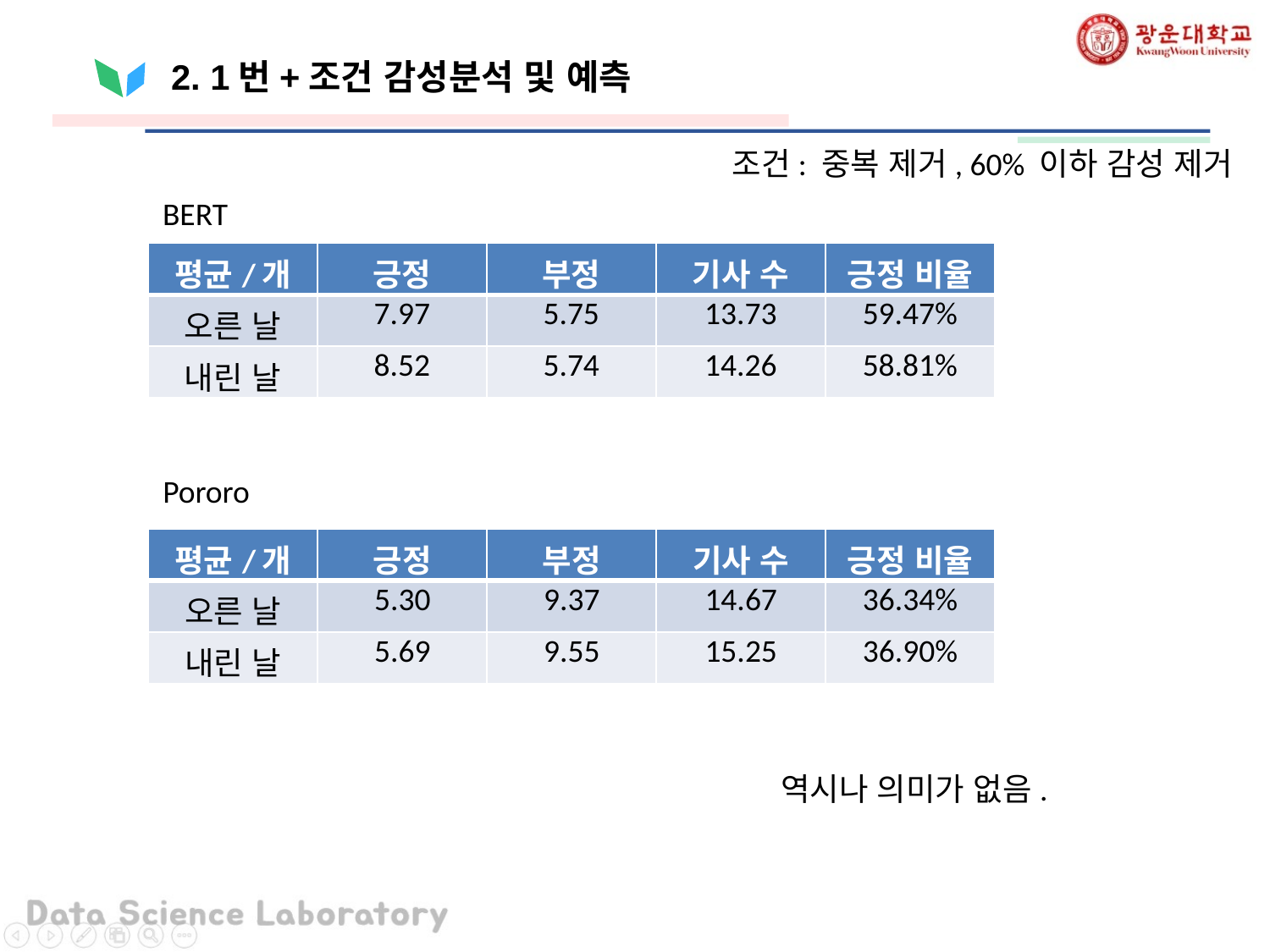

# 2. 1번+조건 감성분석 및 예측
조건: 중복 제거, 60% 이하 감성 제거
BERT
| 평균/개 | 긍정 | 부정 | 기사 수 | 긍정 비율 |
| --- | --- | --- | --- | --- |
| 오른 날 | 7.97 | 5.75 | 13.73 | 59.47% |
| 내린 날 | 8.52 | 5.74 | 14.26 | 58.81% |
Pororo
| 평균/개 | 긍정 | 부정 | 기사 수 | 긍정 비율 |
| --- | --- | --- | --- | --- |
| 오른 날 | 5.30 | 9.37 | 14.67 | 36.34% |
| 내린 날 | 5.69 | 9.55 | 15.25 | 36.90% |
역시나 의미가 없음.